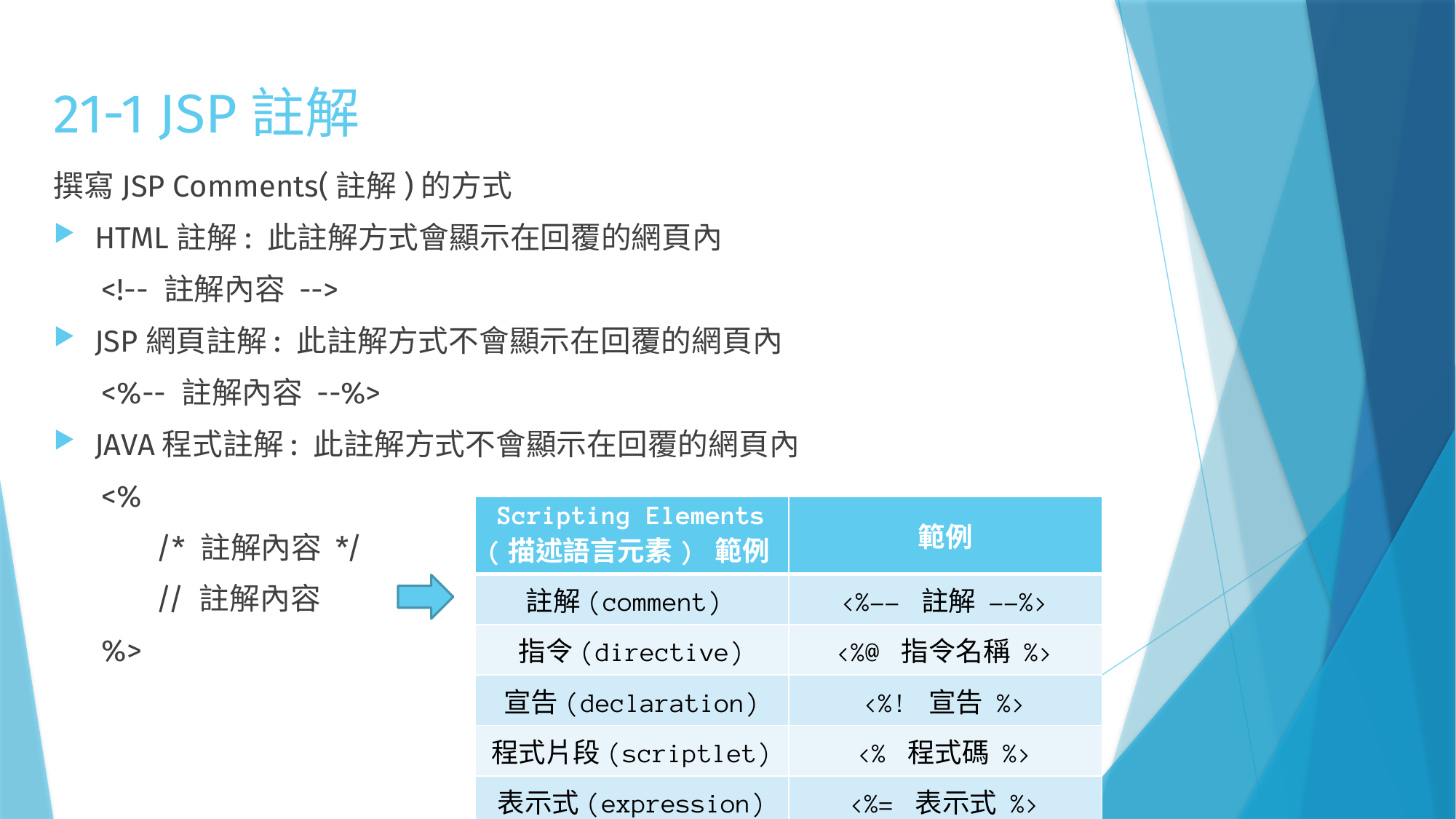

# 21-1 JSP註解
撰寫JSP Comments(註解)的方式
HTML註解: 此註解方式會顯示在回覆的網頁內
<!-- 註解內容 -->
JSP網頁註解: 此註解方式不會顯示在回覆的網頁內
<%-- 註解內容 --%>
JAVA程式註解: 此註解方式不會顯示在回覆的網頁內
<%
/* 註解內容 */
// 註解內容
%>
| Scripting Elements (描述語言元素) 範例 | 範例 |
| --- | --- |
| 註解(comment) | <%-- 註解 --%> |
| 指令(directive) | <%@ 指令名稱 %> |
| 宣告(declaration) | <%! 宣告 %> |
| 程式片段(scriptlet) | <% 程式碼 %> |
| 表示式(expression) | <%= 表示式 %> |